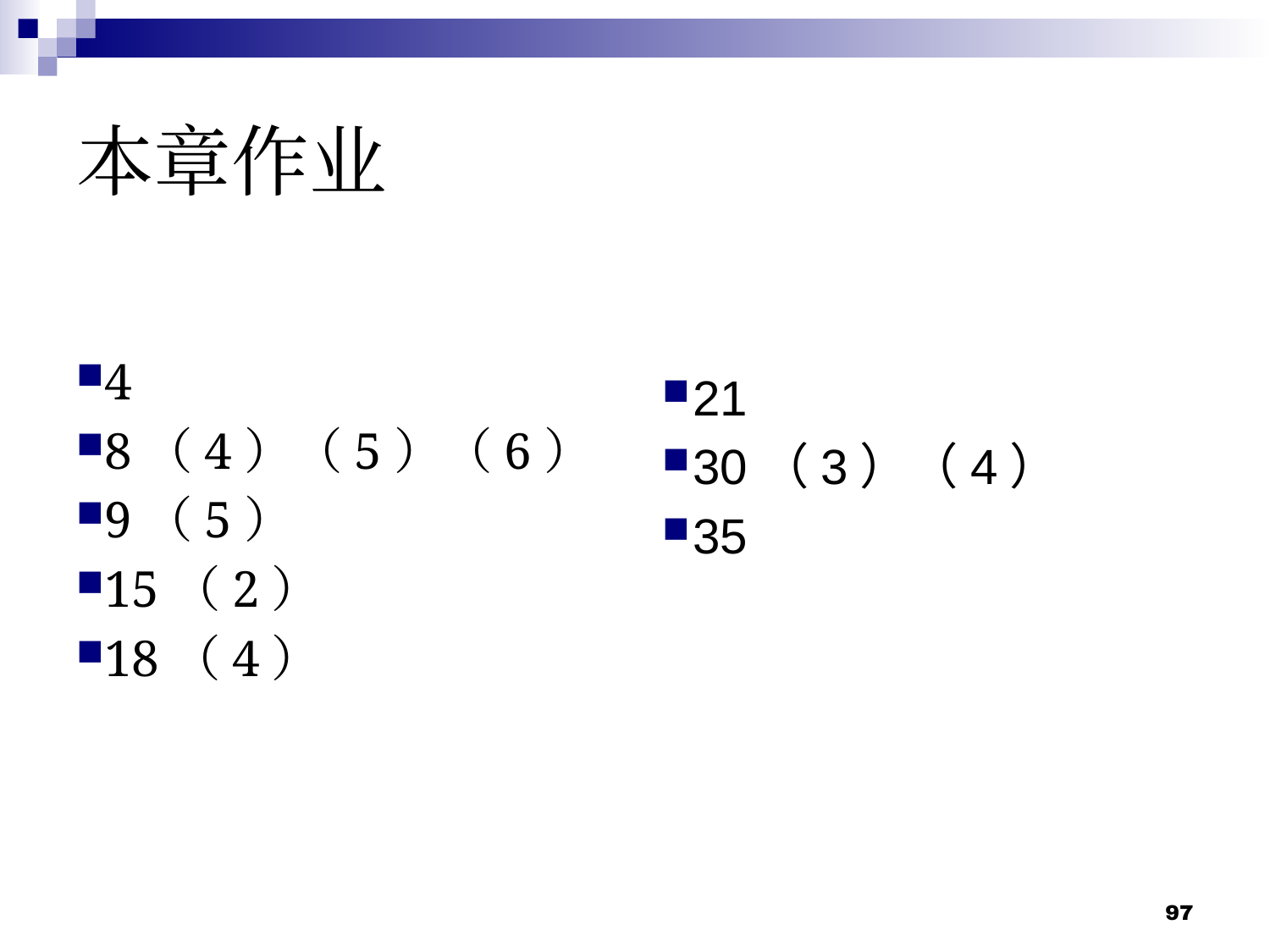

# 本章作业

4
8（4）（5）（6）
9（5）
15（2）
18（4）

21
30（3）（4）
35

97